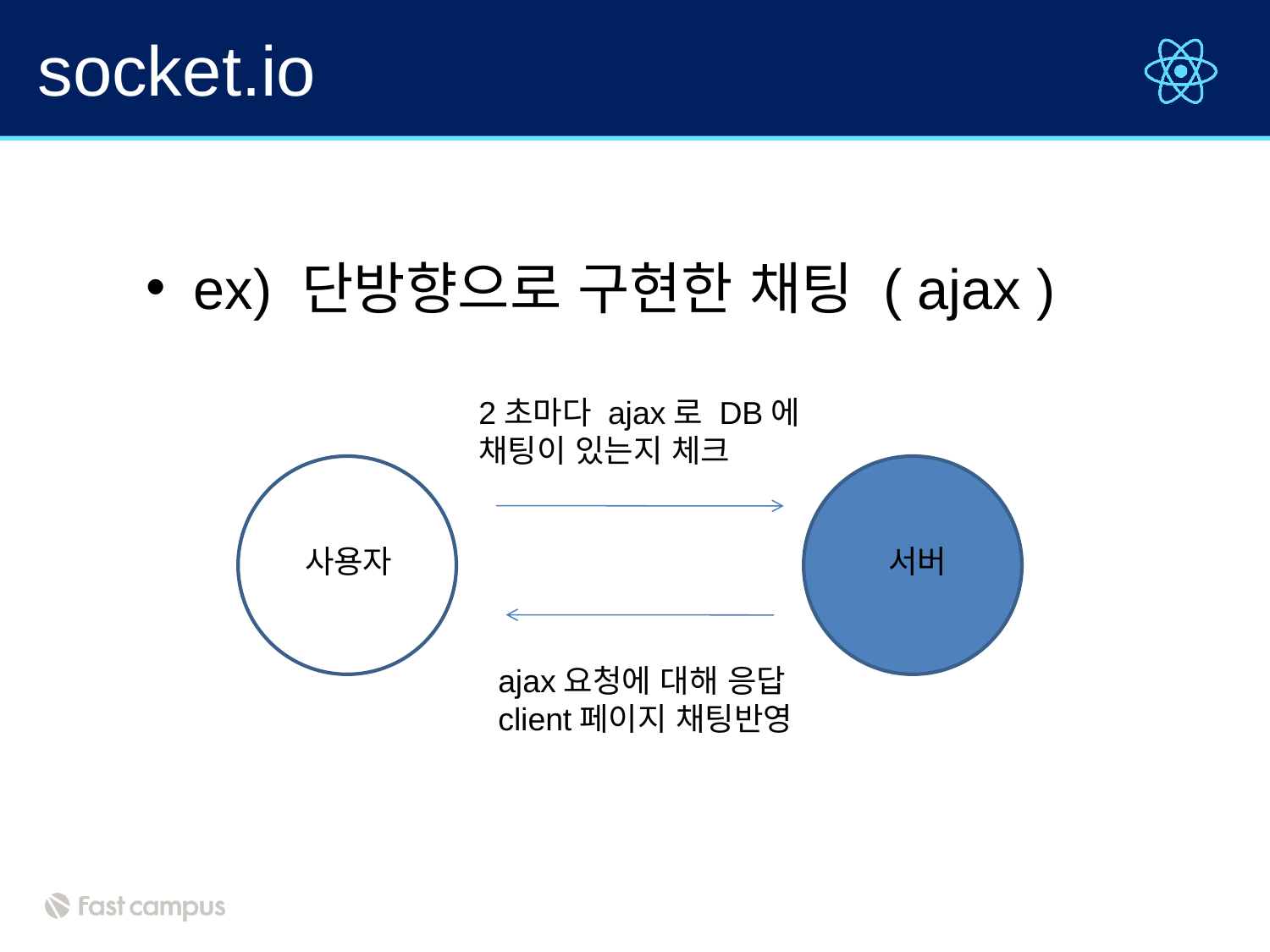

# socket.io
ex) 단방향으로 구현한 채팅 ( ajax )

2초마다 ajax로 DB에
채팅이 있는지 체크

사용자
서버
ajax요청에 대해 응답
client페이지 채팅반영